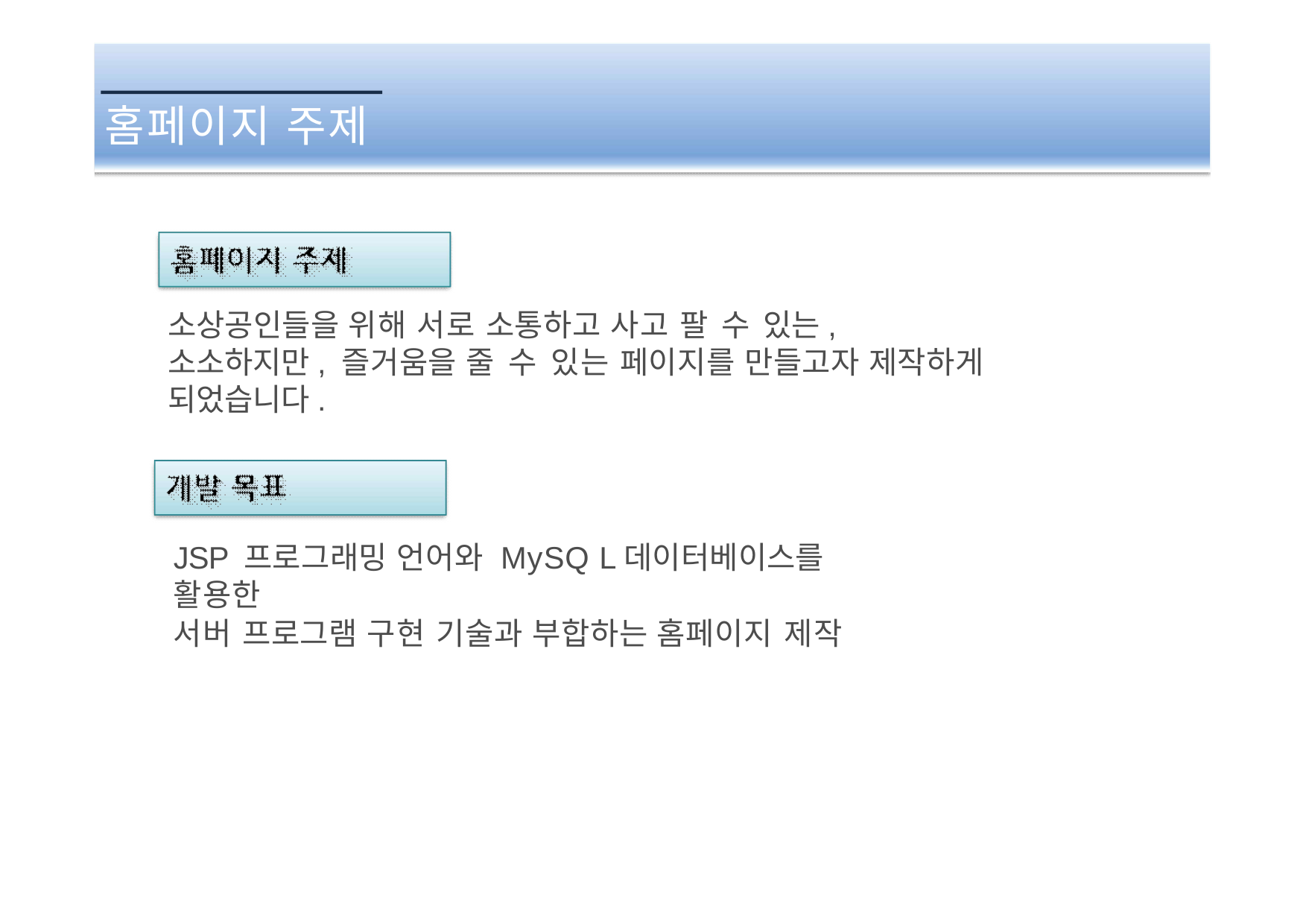

# 홈페이지 주제

소상공인들을 위해 서로 소통하고 사고 팔 수 있는,
소소하지만, 즐거움을 줄 수 있는 페이지를 만들고자 제작하게 되었습니다.
JSP 프로그래밍 언어와 MySQ L데이터베이스를 활용한
서버 프로그램 구현 기술과 부합하는 홈페이지 제작